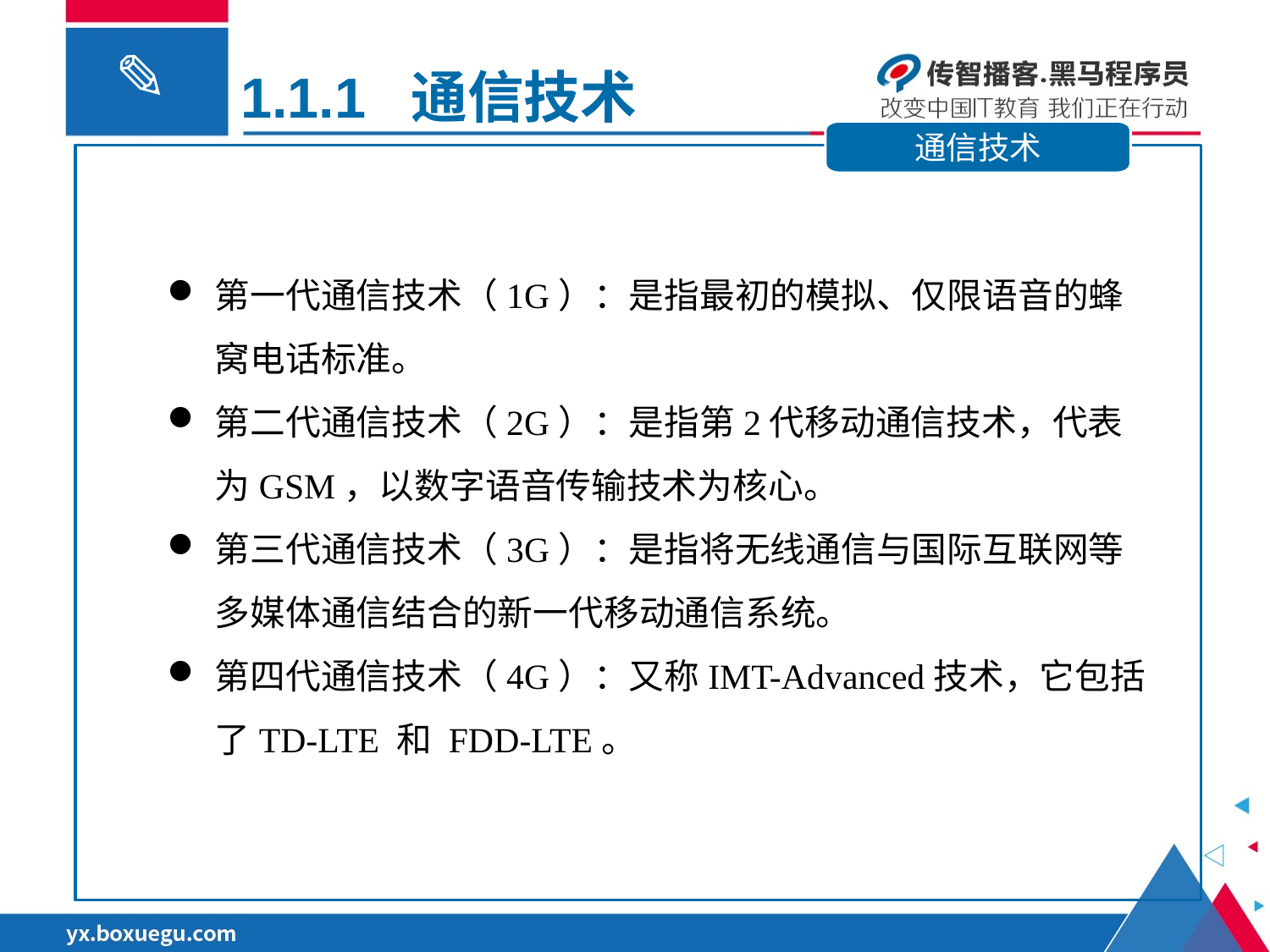

1.1.1  通信技术
通信技术

第一代通信技术（1G）：是指最初的模拟、仅限语音的蜂窝电话标准。
第二代通信技术（2G）：是指第2代移动通信技术，代表为GSM，以数字语音传输技术为核心。
第三代通信技术（3G）：是指将无线通信与国际互联网等多媒体通信结合的新一代移动通信系统。
第四代通信技术（4G）：又称IMT-Advanced技术，它包括了TD-LTE 和 FDD-LTE。